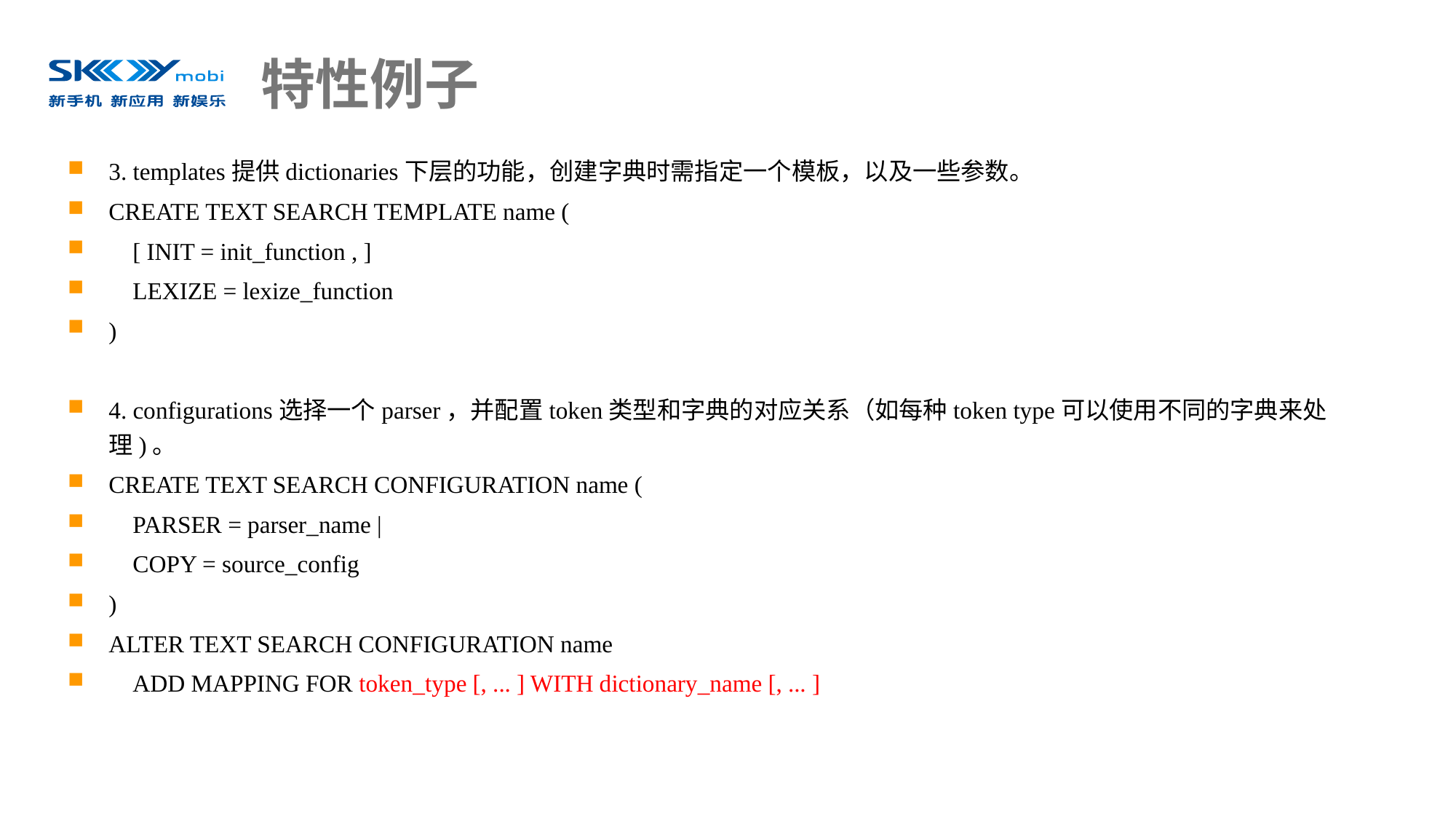

# 特性例子
3. templates提供dictionaries下层的功能，创建字典时需指定一个模板，以及一些参数。
CREATE TEXT SEARCH TEMPLATE name (
    [ INIT = init_function , ]
    LEXIZE = lexize_function
)

4. configurations选择一个parser，并配置token类型和字典的对应关系（如每种token type可以使用不同的字典来处理)。
CREATE TEXT SEARCH CONFIGURATION name (
    PARSER = parser_name |
    COPY = source_config
)
ALTER TEXT SEARCH CONFIGURATION name
    ADD MAPPING FOR token_type [, ... ] WITH dictionary_name [, ... ]